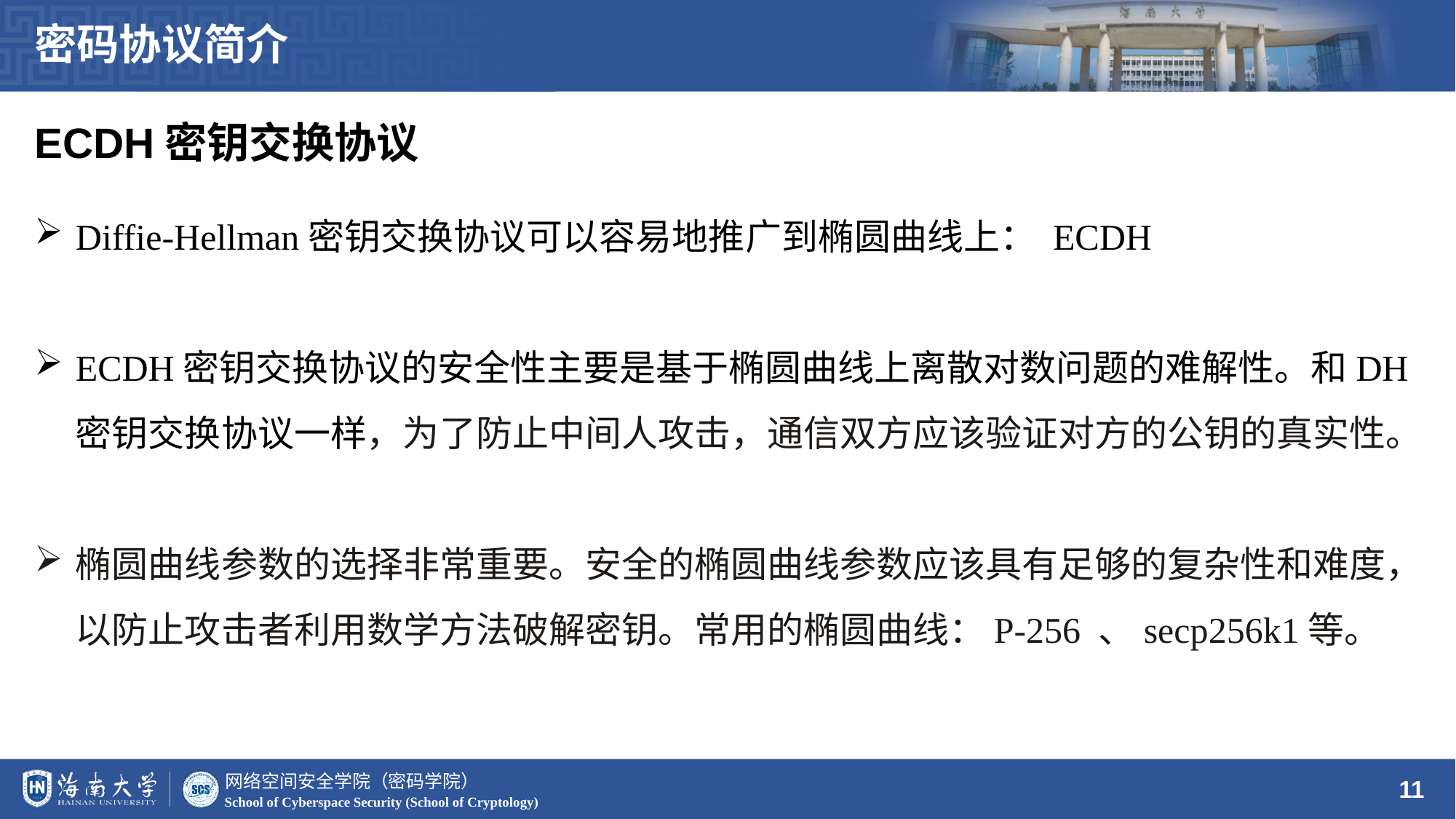

密码协议简介
ECDH密钥交换协议
Diffie-Hellman密钥交换协议可以容易地推广到椭圆曲线上： ECDH

ECDH密钥交换协议的安全性主要是基于椭圆曲线上离散对数问题的难解性。和DH密钥交换协议一样，为了防止中间人攻击，通信双方应该验证对方的公钥的真实性。

椭圆曲线参数的选择非常重要。安全的椭圆曲线参数应该具有足够的复杂性和难度，以防止攻击者利用数学方法破解密钥。常用的椭圆曲线：P-256 、secp256k1等。
11